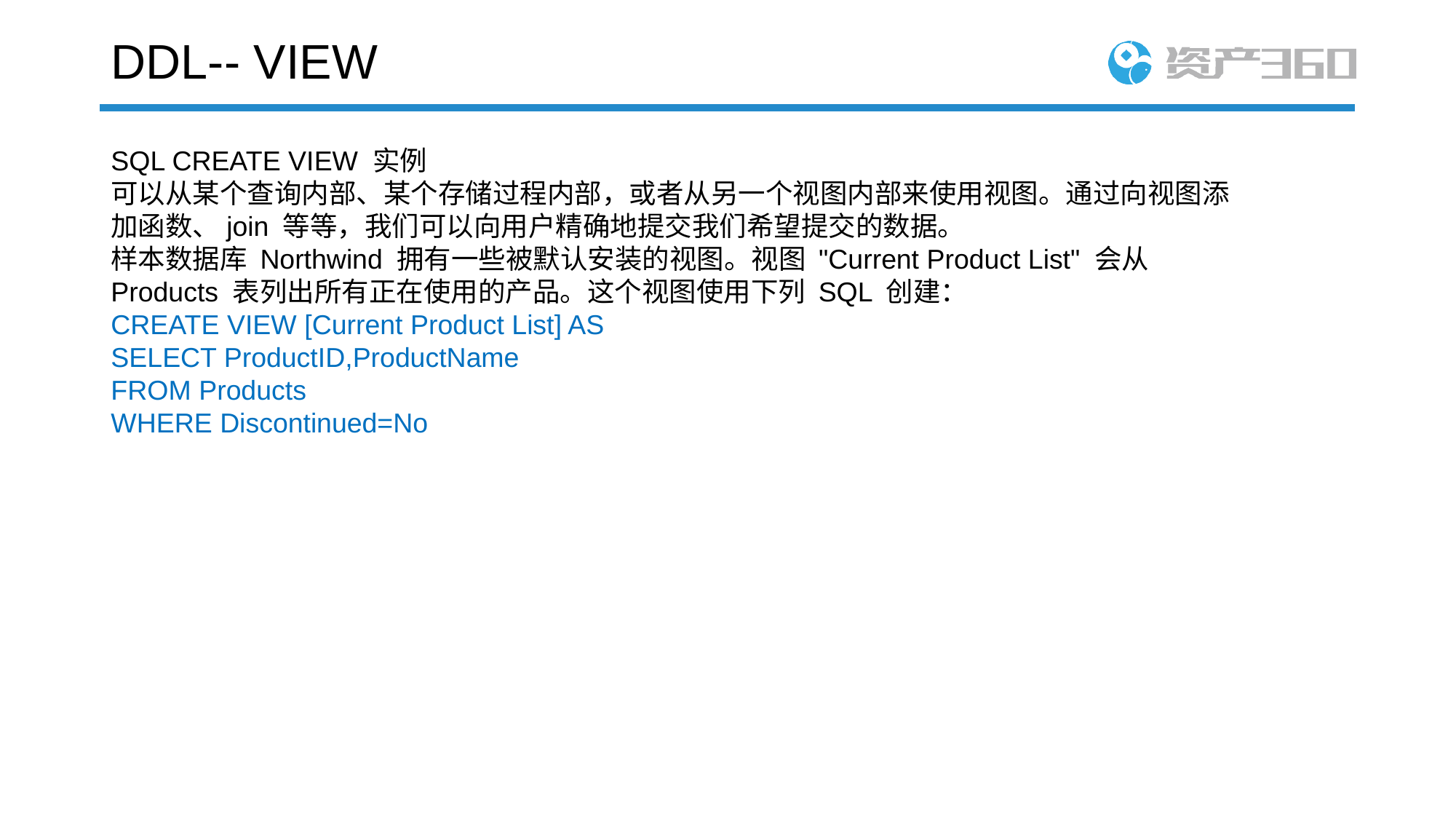

# DDL-- VIEW
SQL CREATE VIEW 实例
可以从某个查询内部、某个存储过程内部，或者从另一个视图内部来使用视图。通过向视图添加函数、join 等等，我们可以向用户精确地提交我们希望提交的数据。
样本数据库 Northwind 拥有一些被默认安装的视图。视图 "Current Product List" 会从 Products 表列出所有正在使用的产品。这个视图使用下列 SQL 创建：
CREATE VIEW [Current Product List] AS
SELECT ProductID,ProductName
FROM Products
WHERE Discontinued=No
32